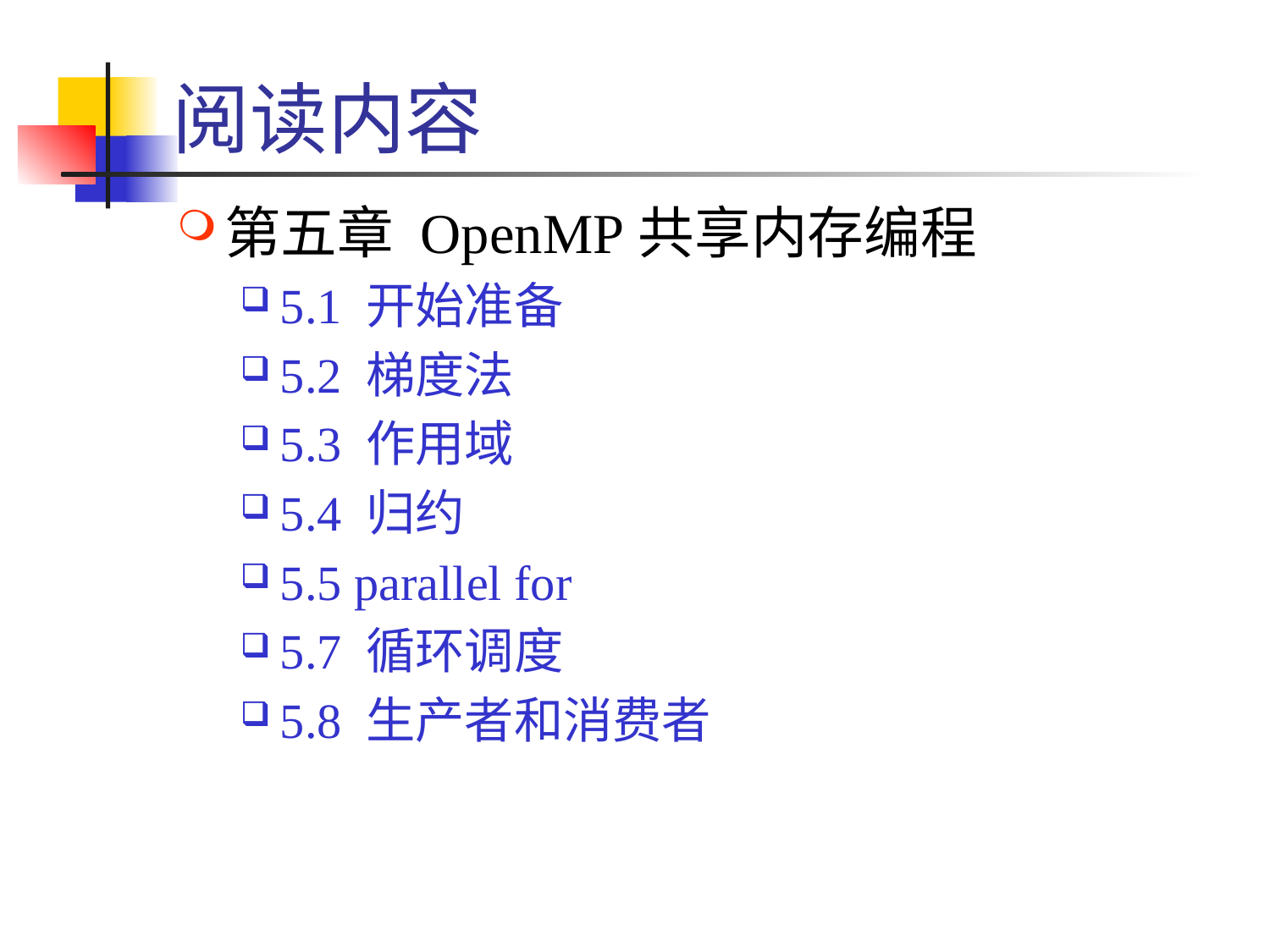

# 阅读内容
第五章 OpenMP共享内存编程
5.1 开始准备
5.2 梯度法
5.3 作用域
5.4 归约
5.5 parallel for
5.7 循环调度
5.8 生产者和消费者